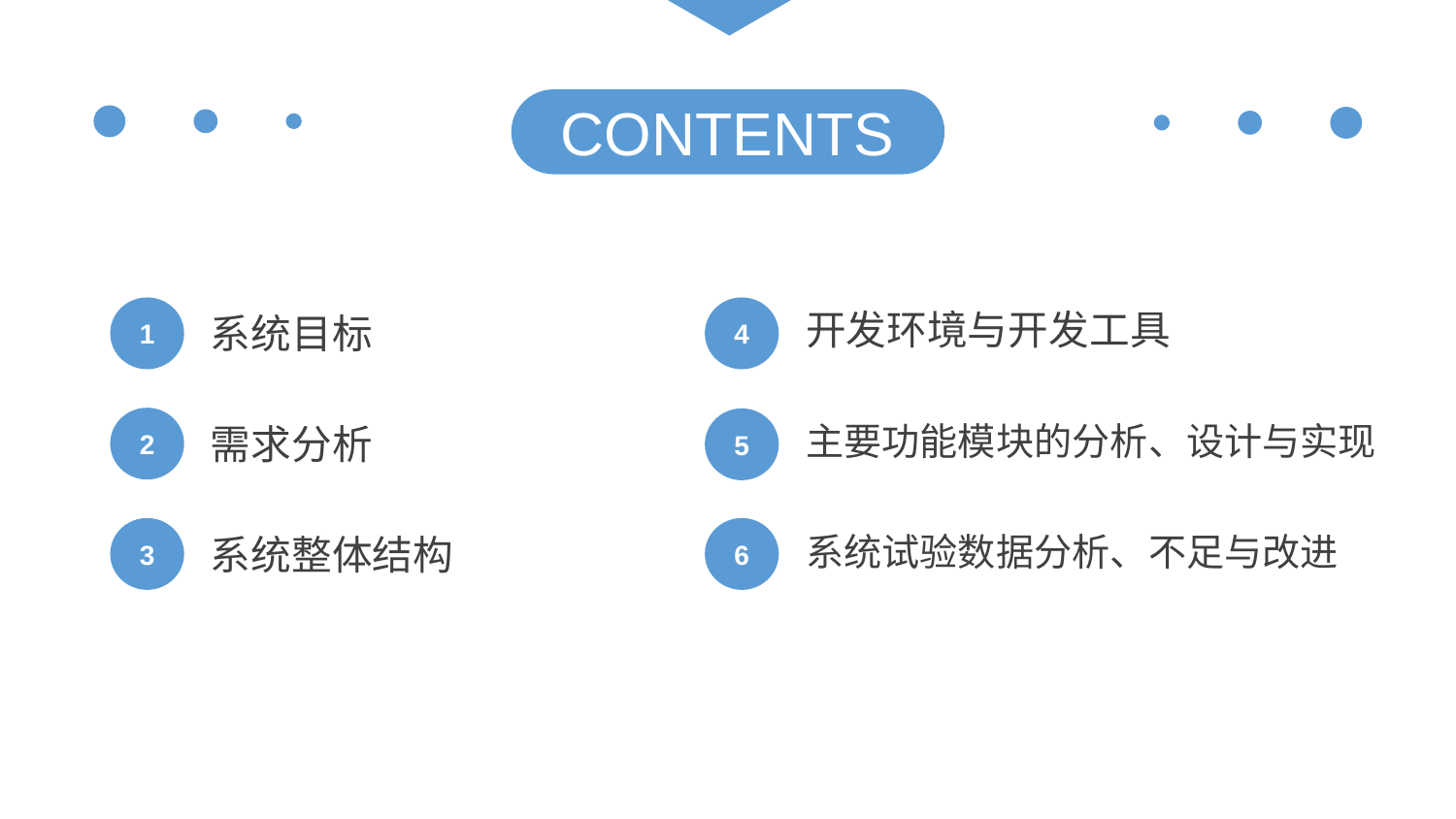

CONTENTS
开发环境与开发工具
系统目标
1
4
需求分析
主要功能模块的分析、设计与实现
2
5
系统整体结构
系统试验数据分析、不足与改进
3
6